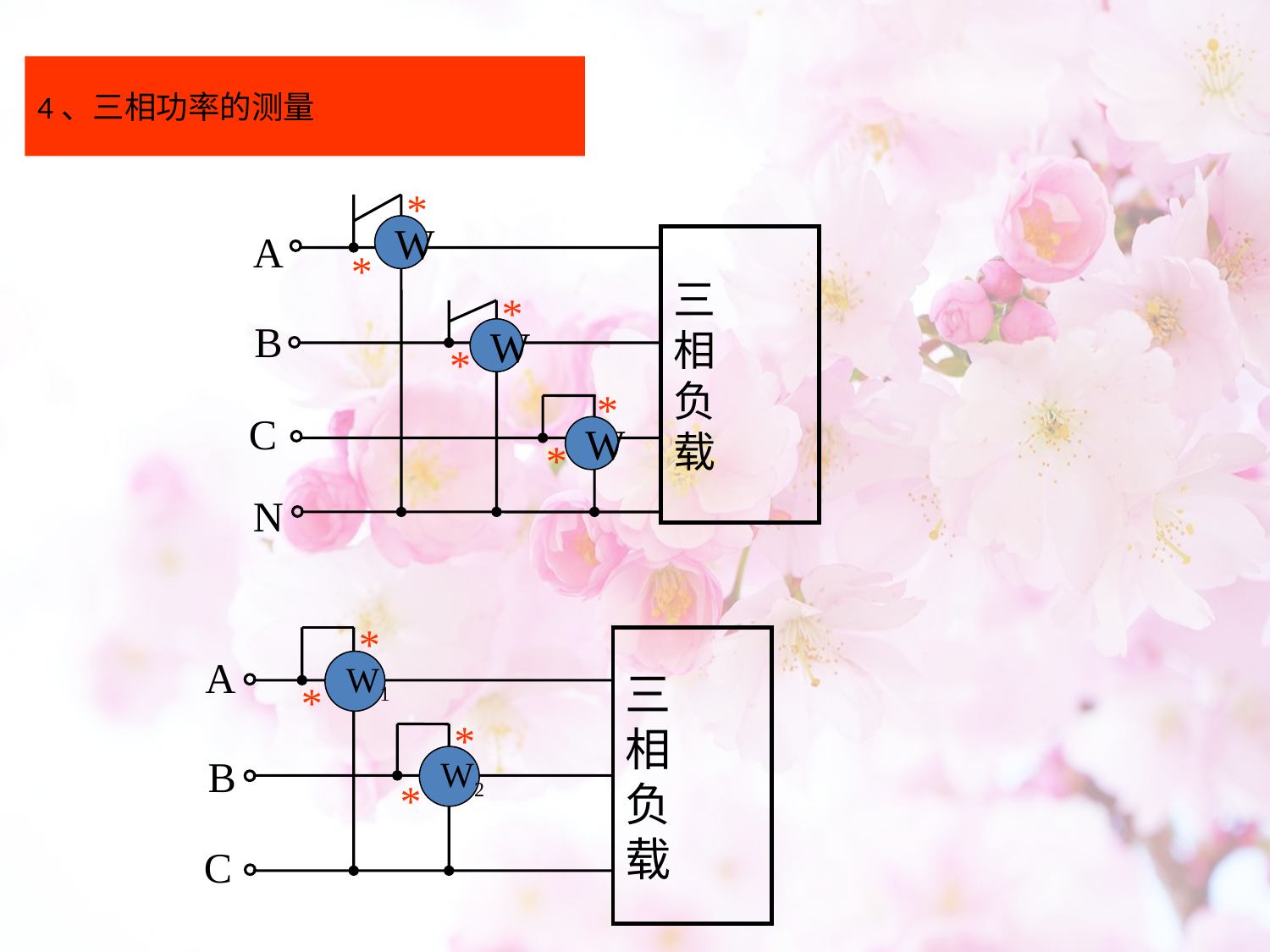

4、三相功率的测量
*

W
A
三
相
负
载
*

*

B
W
*

*

C
W
*

N

*

三
相
负
载
A
W1
*

*

B
W2
*

C